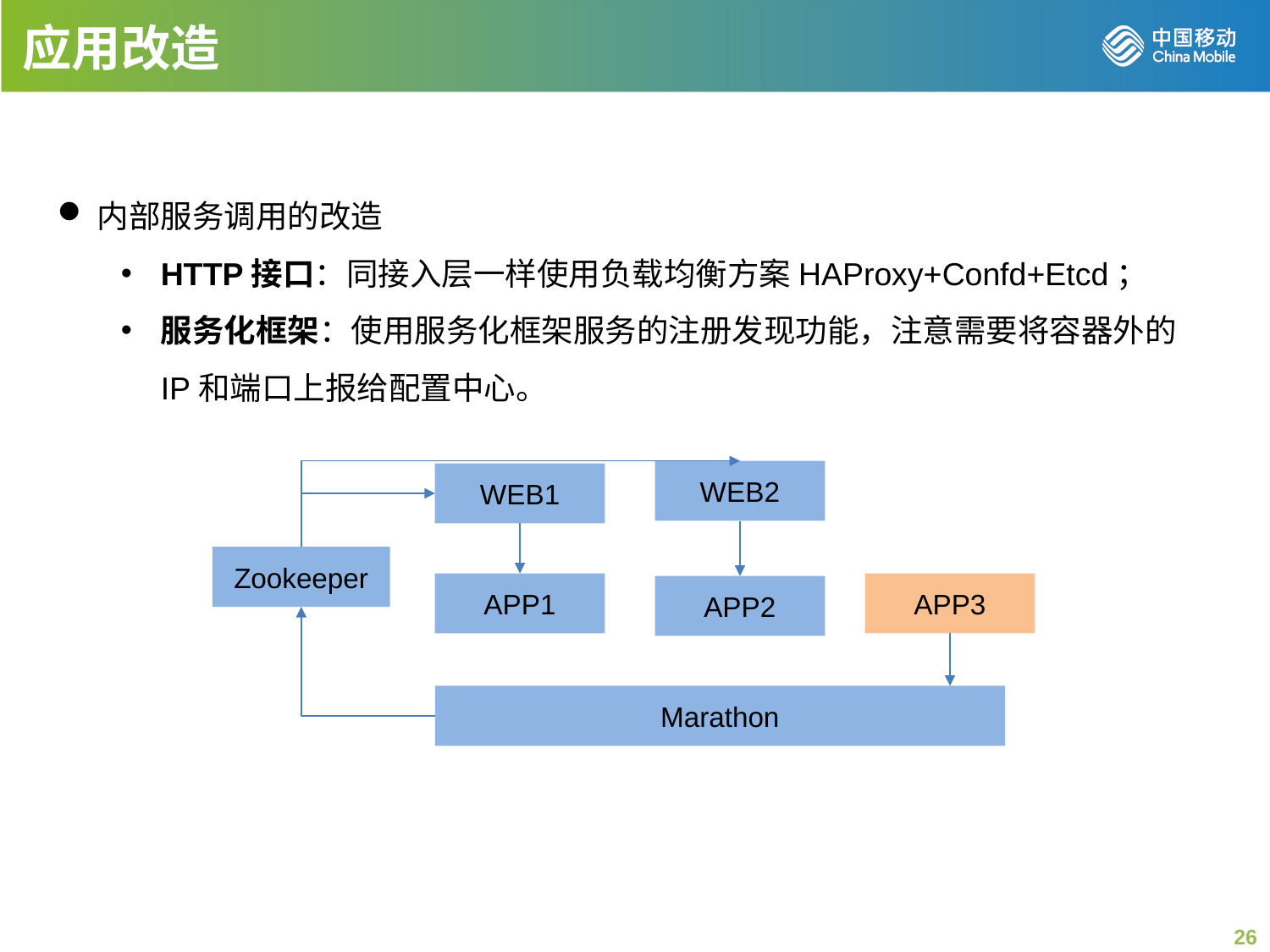

应用改造
内部服务调用的改造
HTTP接口：同接入层一样使用负载均衡方案HAProxy+Confd+Etcd；
服务化框架：使用服务化框架服务的注册发现功能，注意需要将容器外的IP和端口上报给配置中心。
WEB2
WEB1
Zookeeper
APP1
APP3
APP2
Marathon